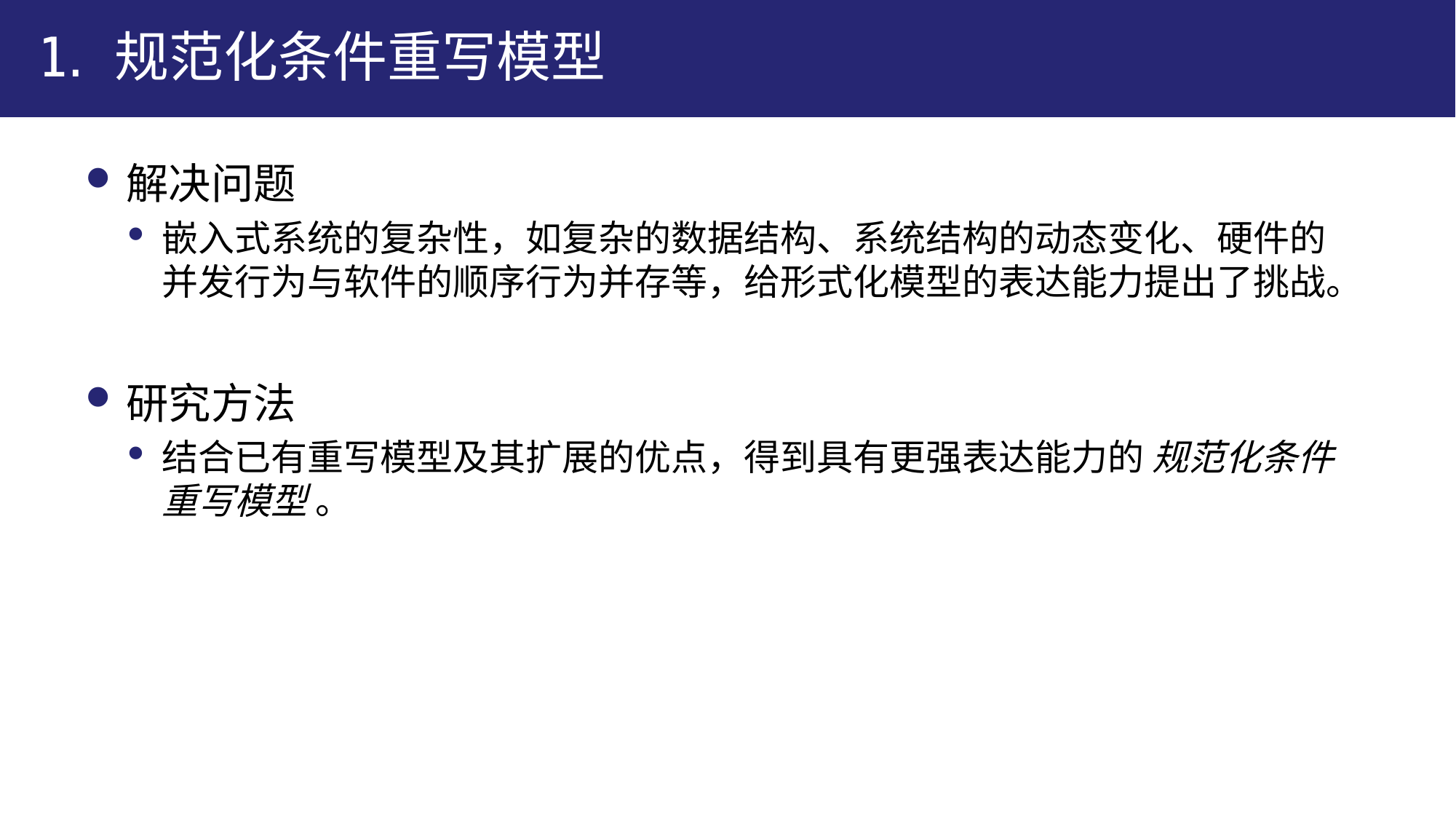

# 1. 规范化条件重写模型
解决问题
嵌入式系统的复杂性，如复杂的数据结构、系统结构的动态变化、硬件的并发行为与软件的顺序行为并存等，给形式化模型的表达能力提出了挑战。

研究方法
结合已有重写模型及其扩展的优点，得到具有更强表达能力的 规范化条件重写模型 。